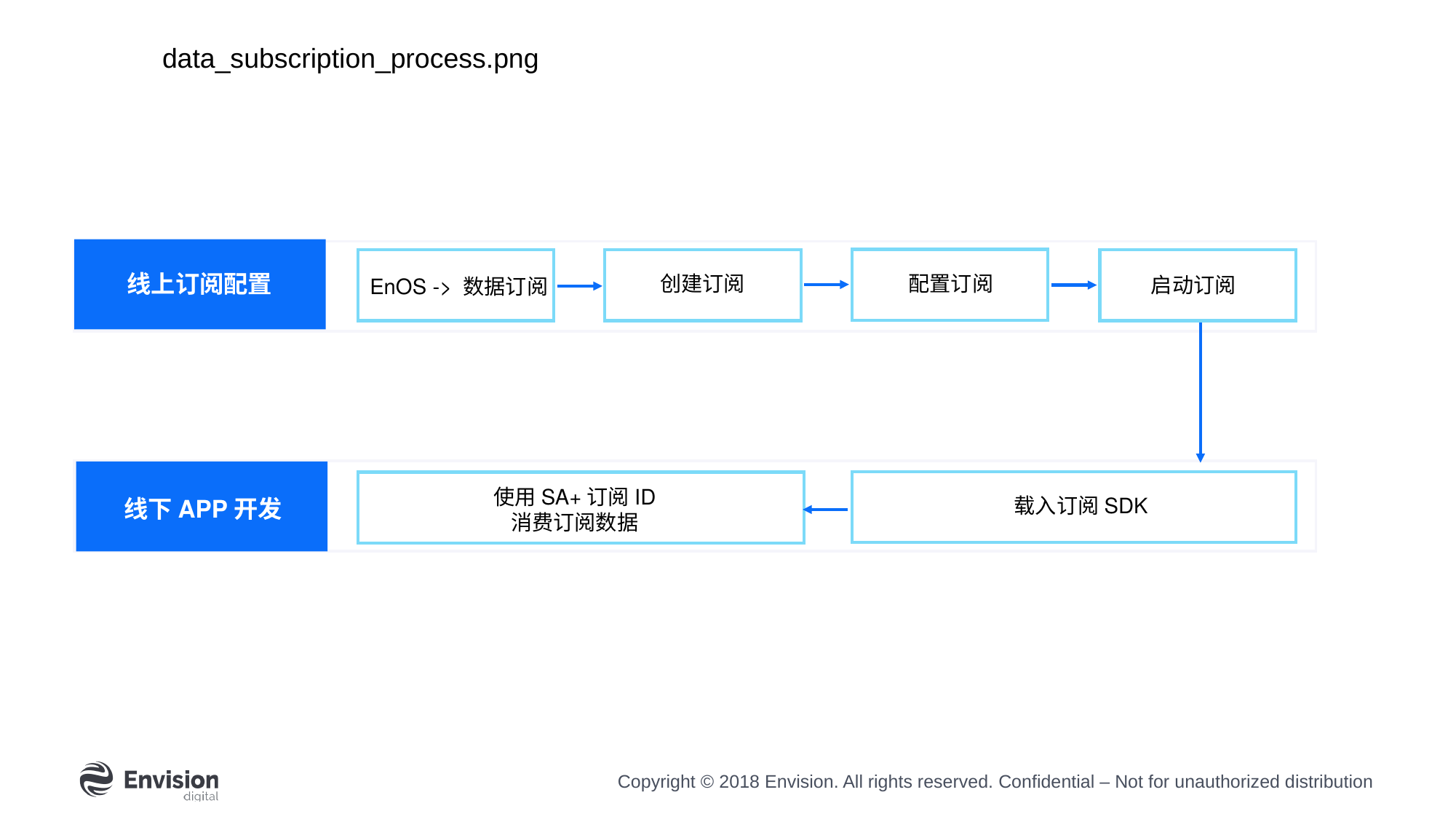

data_subscription_process.png

线上订阅配置
配置订阅
创建订阅
启动订阅
EnOS -> 数据订阅

使用SA+订阅ID
消费订阅数据
载入订阅SDK

线下APP开发